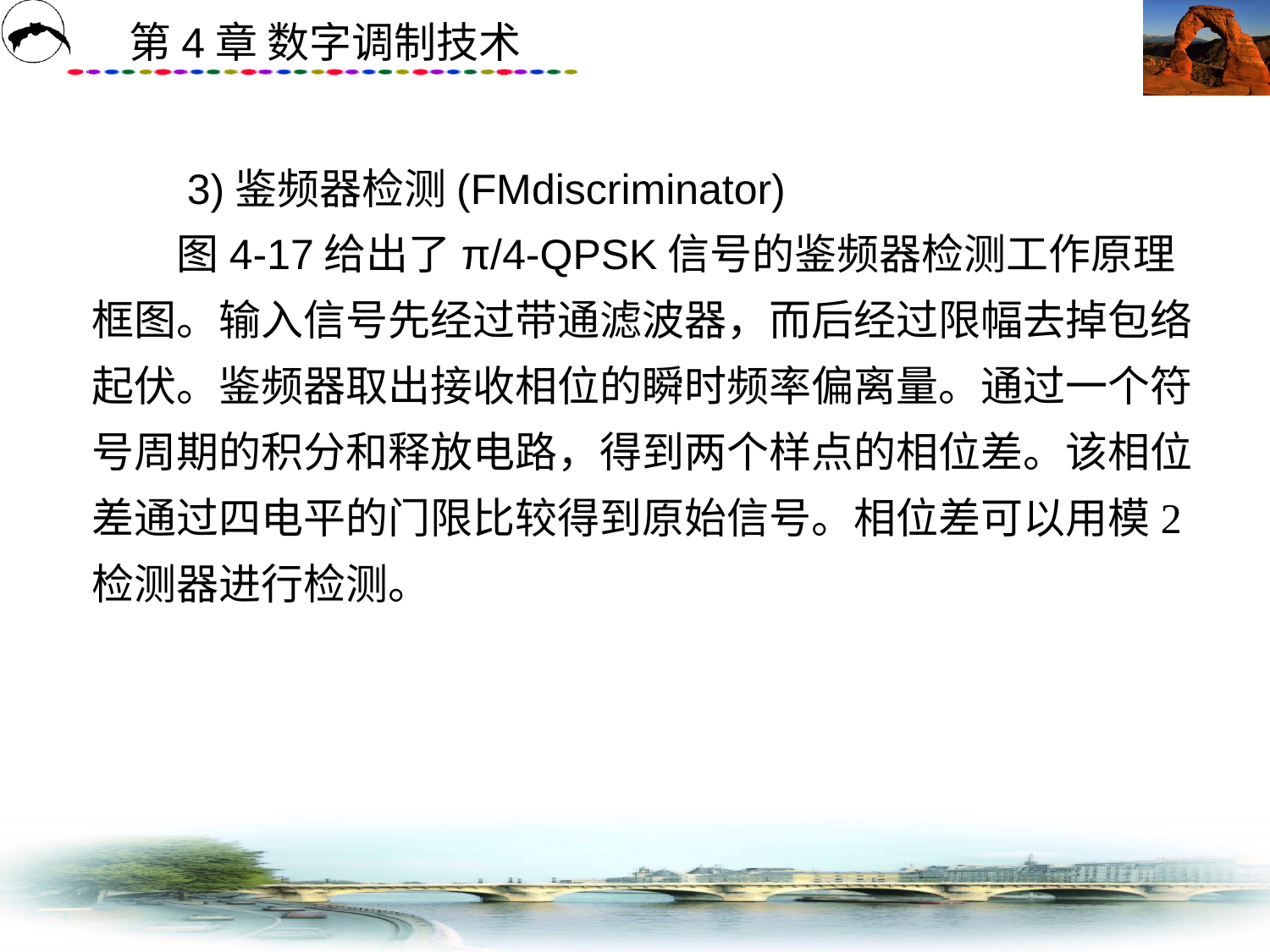

# 3)鉴频器检测(FMdiscriminator) 　　图4-17给出了π/4-QPSK信号的鉴频器检测工作原理框图。输入信号先经过带通滤波器，而后经过限幅去掉包络起伏。鉴频器取出接收相位的瞬时频率偏离量。通过一个符号周期的积分和释放电路，得到两个样点的相位差。该相位差通过四电平的门限比较得到原始信号。相位差可以用模2检测器进行检测。